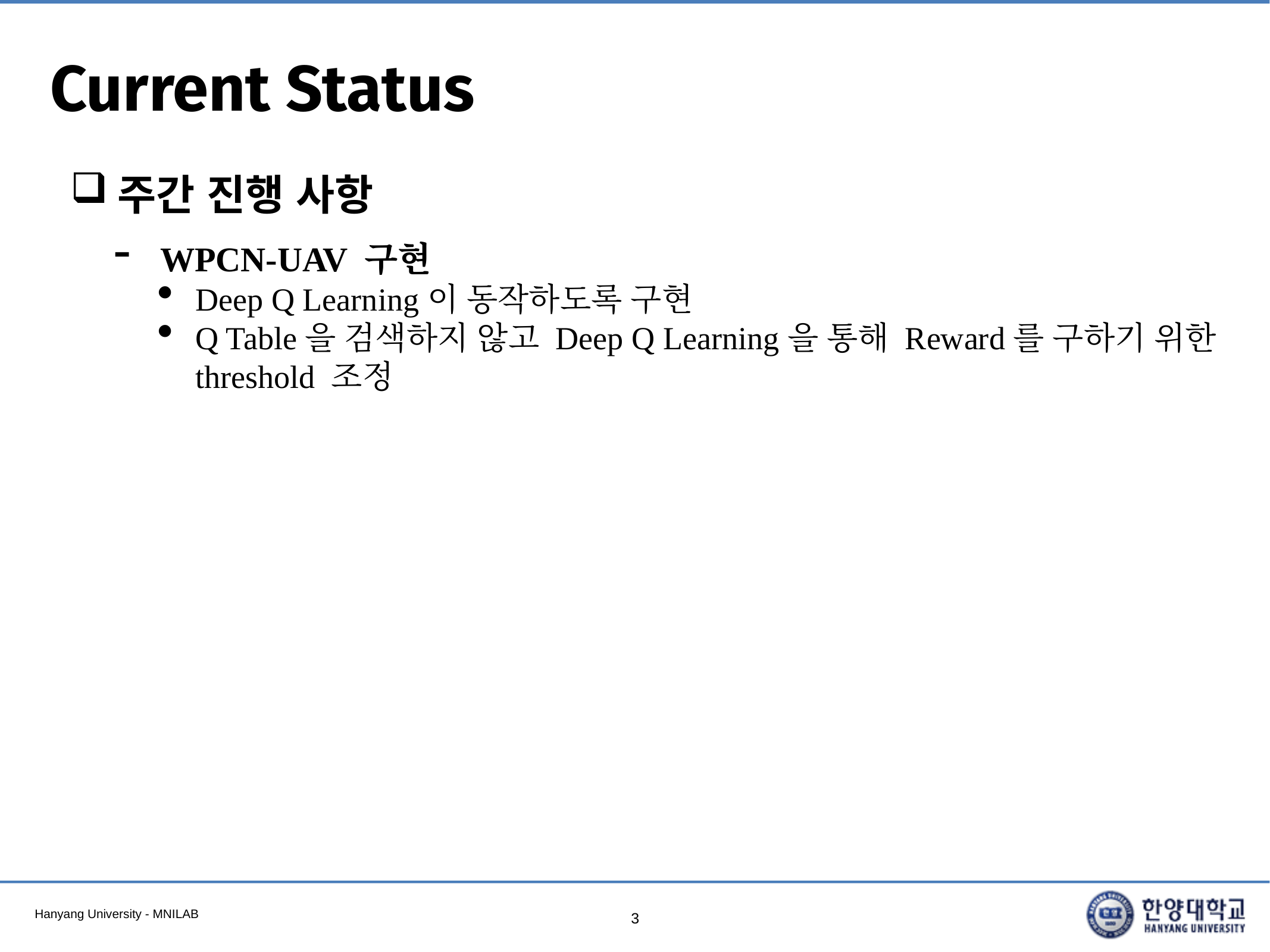

# Current Status
주간 진행 사항
WPCN-UAV 구현
Deep Q Learning이 동작하도록 구현
Q Table을 검색하지 않고 Deep Q Learning을 통해 Reward를 구하기 위한 threshold 조정
3